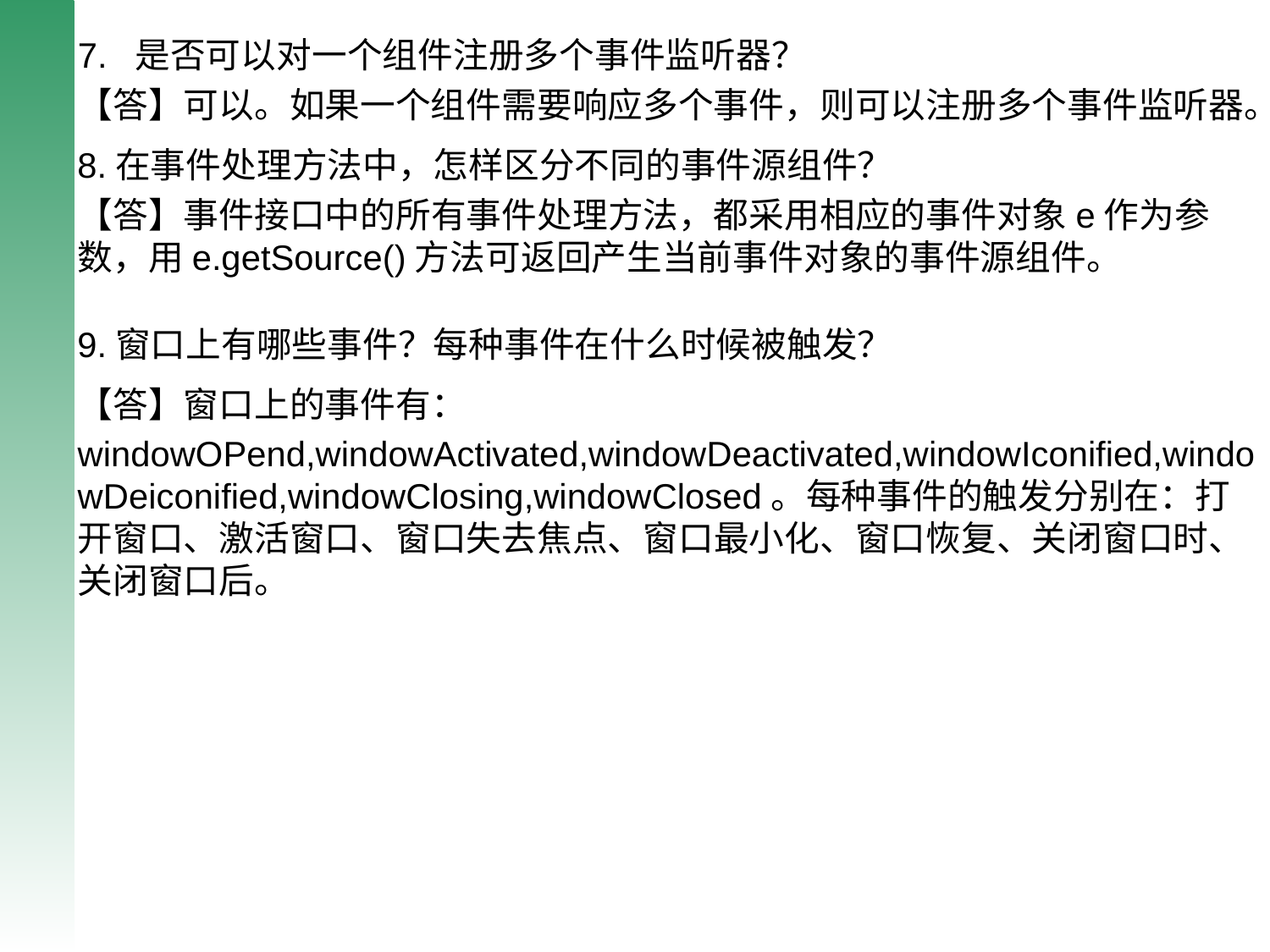

7.  是否可以对一个组件注册多个事件监听器？
【答】可以。如果一个组件需要响应多个事件，则可以注册多个事件监听器。
8.在事件处理方法中，怎样区分不同的事件源组件？
【答】事件接口中的所有事件处理方法，都采用相应的事件对象e作为参数，用e.getSource()方法可返回产生当前事件对象的事件源组件。
9.窗口上有哪些事件？每种事件在什么时候被触发？
【答】窗口上的事件有：
windowOPend,windowActivated,windowDeactivated,windowIconified,windowDeiconified,windowClosing,windowClosed。每种事件的触发分别在：打开窗口、激活窗口、窗口失去焦点、窗口最小化、窗口恢复、关闭窗口时、关闭窗口后。